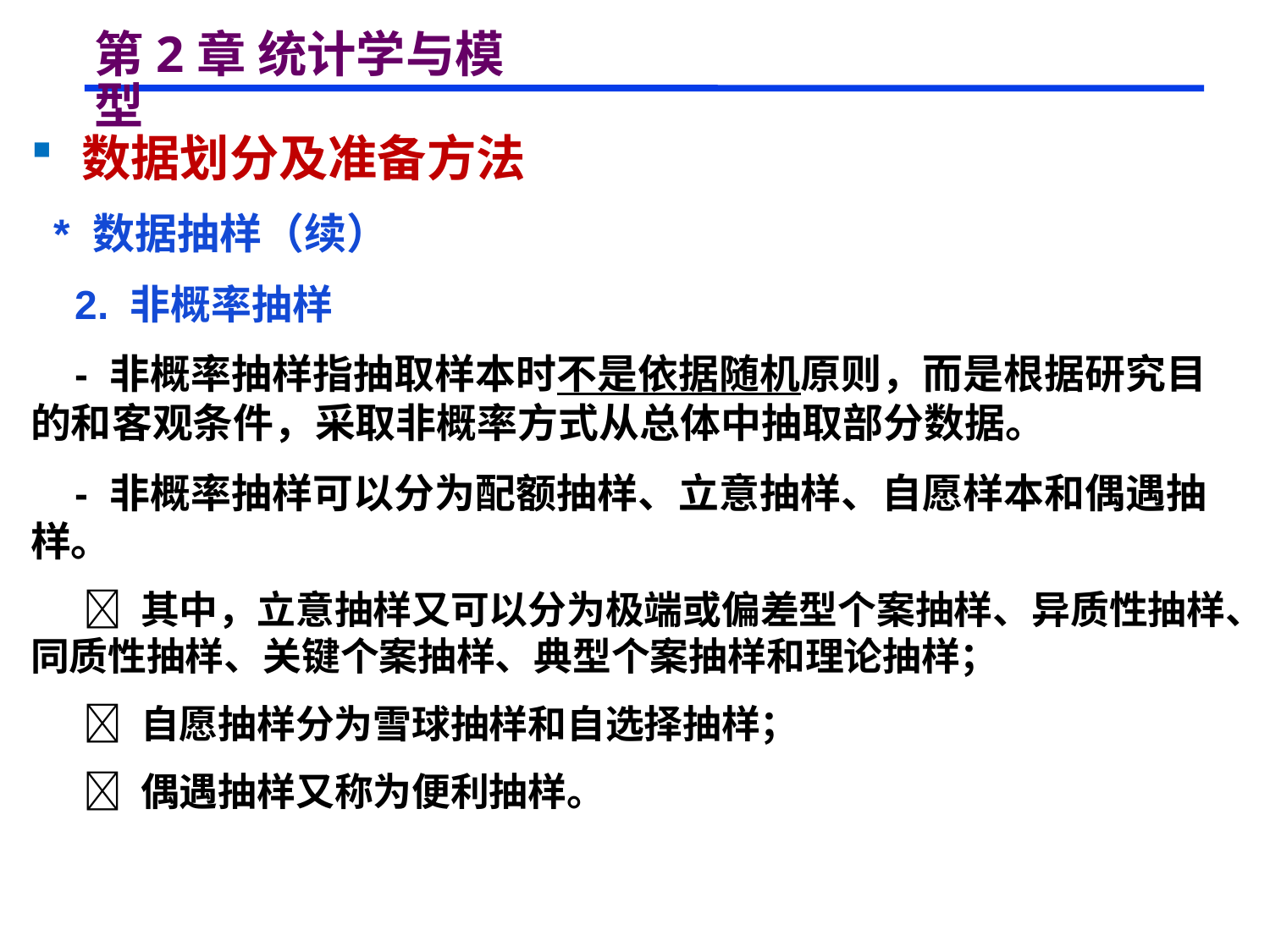

# 第2章 统计学与模型
 数据划分及准备方法
  * 数据抽样（续）
    2. 非概率抽样
    - 非概率抽样指抽取样本时不是依据随机原则，而是根据研究目的和客观条件，采取非概率方式从总体中抽取部分数据。
    - 非概率抽样可以分为配额抽样、立意抽样、自愿样本和偶遇抽样。
      • 其中，立意抽样又可以分为极端或偏差型个案抽样、异质性抽样、同质性抽样、关键个案抽样、典型个案抽样和理论抽样；
      • 自愿抽样分为雪球抽样和自选择抽样；
      • 偶遇抽样又称为便利抽样。